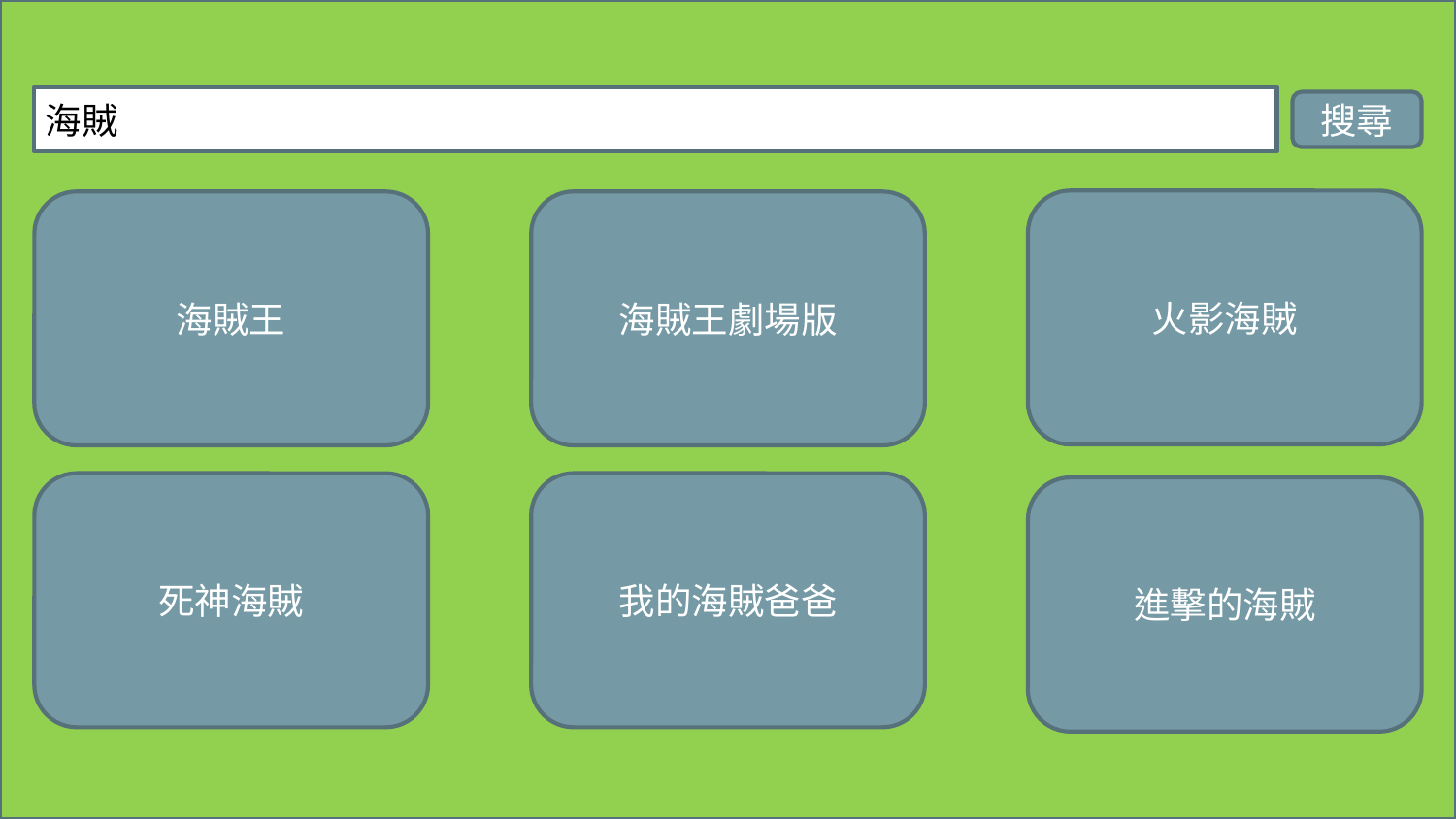

海賊
搜尋
火影海賊
海賊王
海賊王劇場版
死神海賊
我的海賊爸爸
進擊的海賊